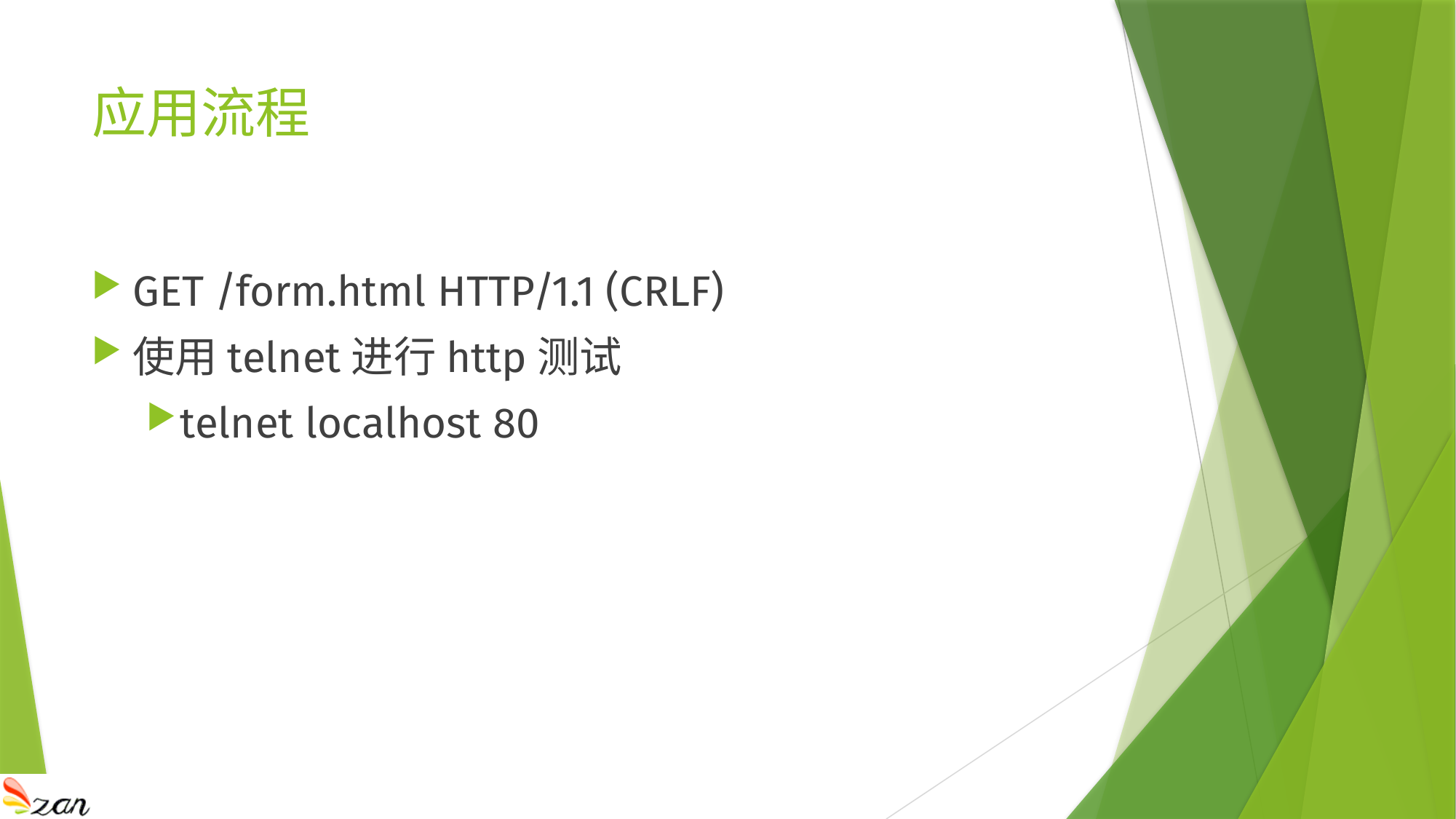

应用流程
GET /form.html HTTP/1.1 (CRLF)
使用telnet进行http测试
telnet localhost 80